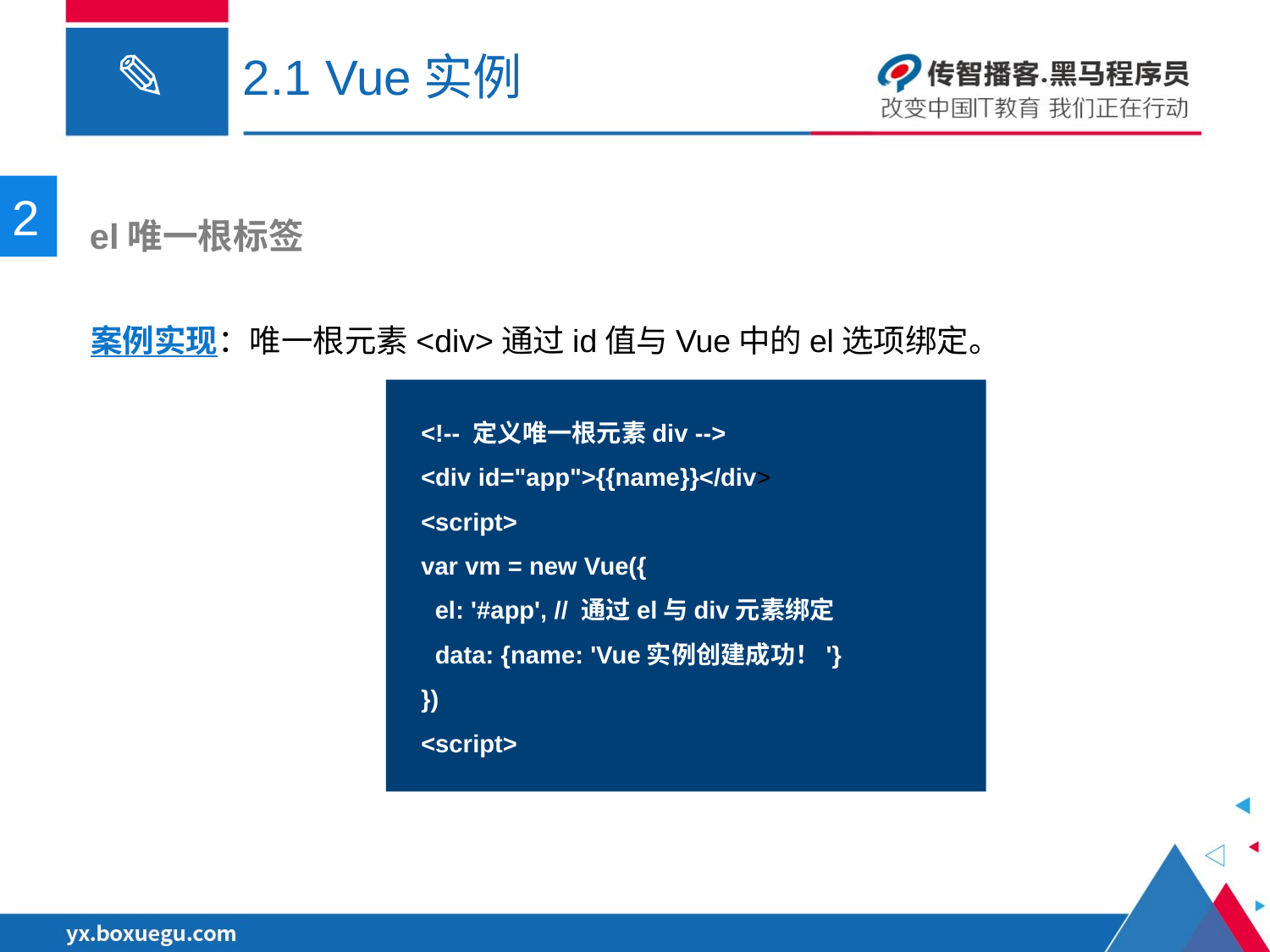

# 2.1 Vue实例

2
  el唯一根标签
案例实现：唯一根元素<div>通过id值与Vue中的el选项绑定。

<!-- 定义唯一根元素div -->
<div id="app">{{name}}</div>
<script>
var vm = new Vue({
  el: '#app', // 通过el与div元素绑定
  data: {name: 'Vue实例创建成功！'}
})
<script>